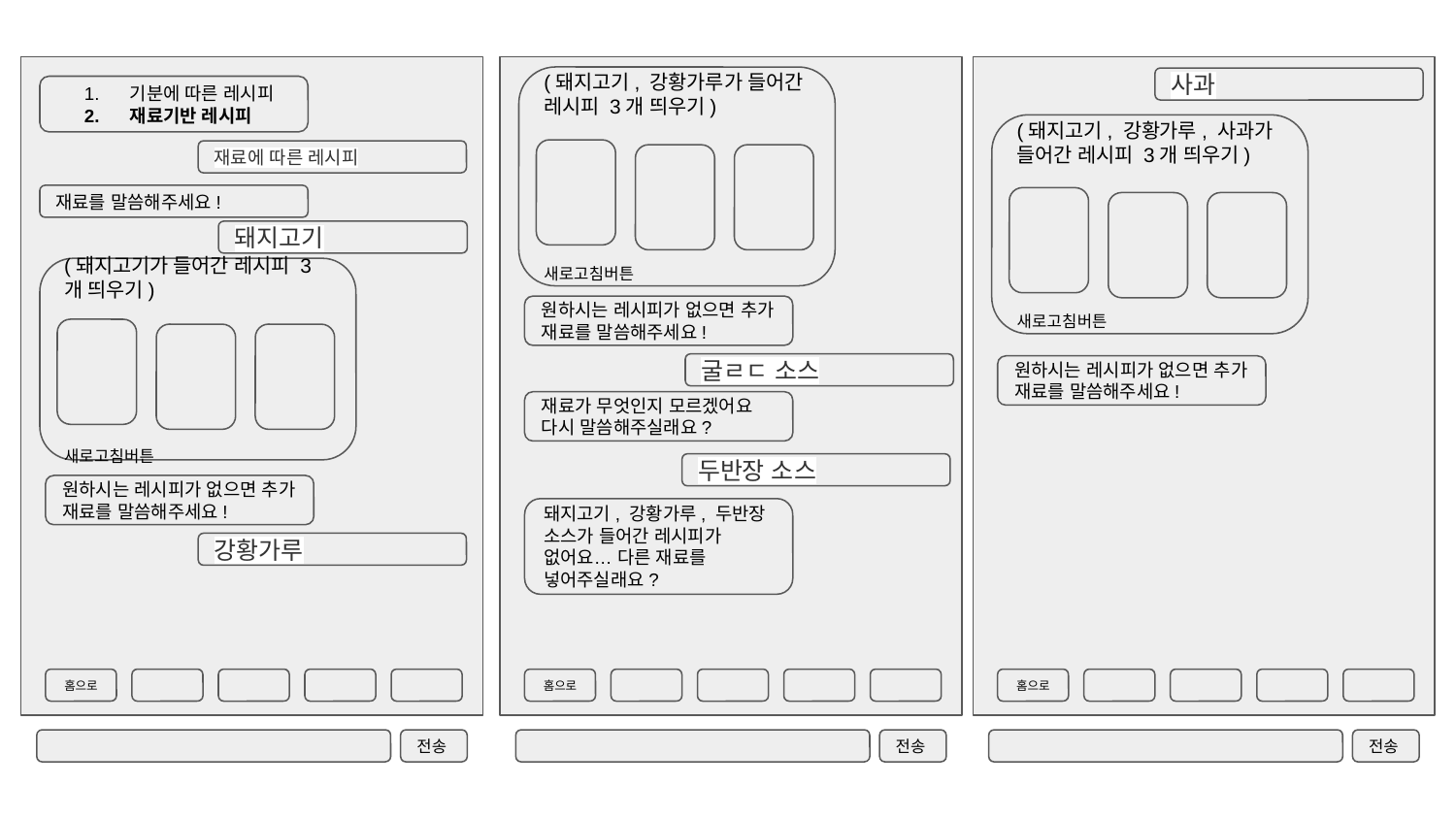

(돼지고기, 강황가루가 들어간 레시피 3개 띄우기)

                   새로고침버튼
사과
기분에 따른 레시피
재료기반 레시피
(돼지고기, 강황가루, 사과가 들어간 레시피 3개 띄우기)

                   새로고침버튼

재료에 따른 레시피

재료를 말씀해주세요!

돼지고기
(돼지고기가 들어간 레시피 3개 띄우기)

                   새로고침버튼
원하시는 레시피가 없으면 추가 재료를 말씀해주세요!

굴ㄹㄷ 소스
원하시는 레시피가 없으면 추가 재료를 말씀해주세요!
재료가 무엇인지 모르겠어요 다시 말씀해주실래요?
두반장 소스
원하시는 레시피가 없으면 추가 재료를 말씀해주세요!
돼지고기, 강황가루, 두반장 소스가 들어간 레시피가 없어요… 다른 재료를 넣어주실래요?
강황가루
홈으로

홈으로

홈으로

전송

전송

전송